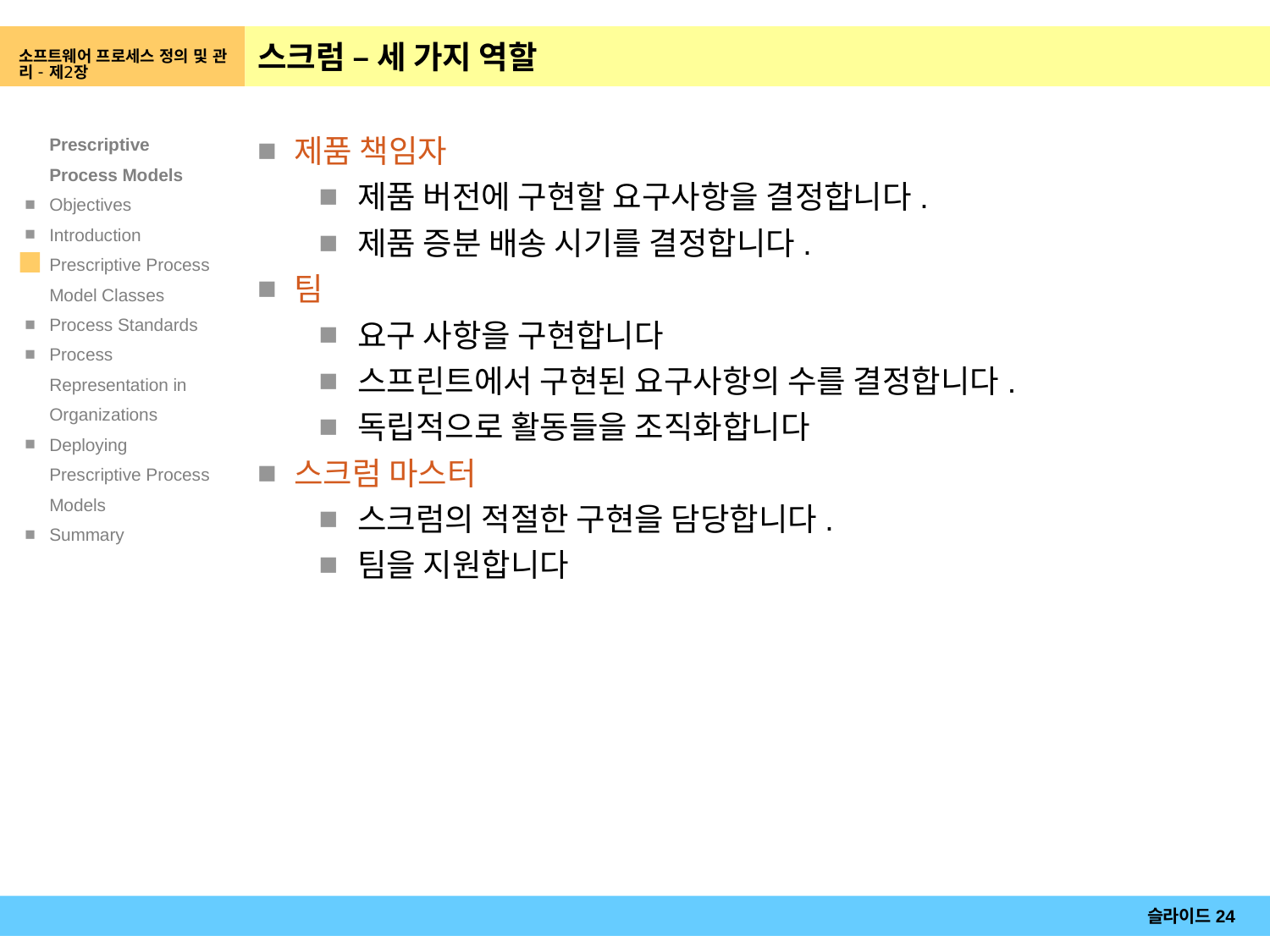

소프트웨어 프로세스 정의 및 관리 - 제2장
# 스크럼 – 세 가지 역할
제품 책임자
제품 버전에 구현할 요구사항을 결정합니다.
제품 증분 배송 시기를 결정합니다.
팀
요구 사항을 구현합니다
스프린트에서 구현된 요구사항의 수를 결정합니다.
독립적으로 활동들을 조직화합니다
스크럼 마스터
스크럼의 적절한 구현을 담당합니다.
팀을 지원합니다

슬라이드24